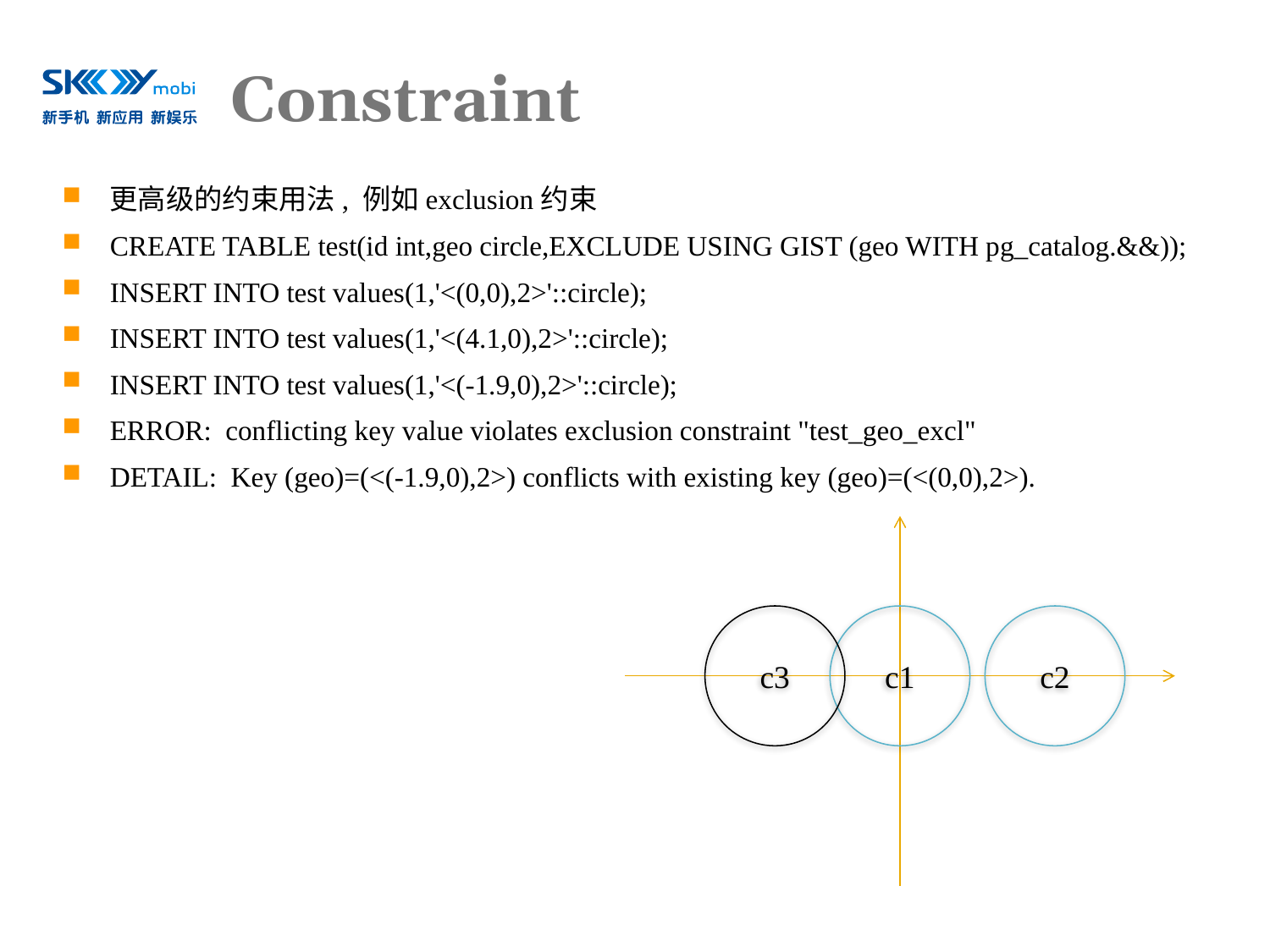

# Constraint
更高级的约束用法, 例如exclusion约束
CREATE TABLE test(id int,geo circle,EXCLUDE USING GIST (geo WITH pg_catalog.&&));
INSERT INTO test values(1,'<(0,0),2>'::circle);
INSERT INTO test values(1,'<(4.1,0),2>'::circle);
INSERT INTO test values(1,'<(-1.9,0),2>'::circle);
ERROR:  conflicting key value violates exclusion constraint "test_geo_excl"
DETAIL:  Key (geo)=(<(-1.9,0),2>) conflicts with existing key (geo)=(<(0,0),2>).

c3
c1
c2